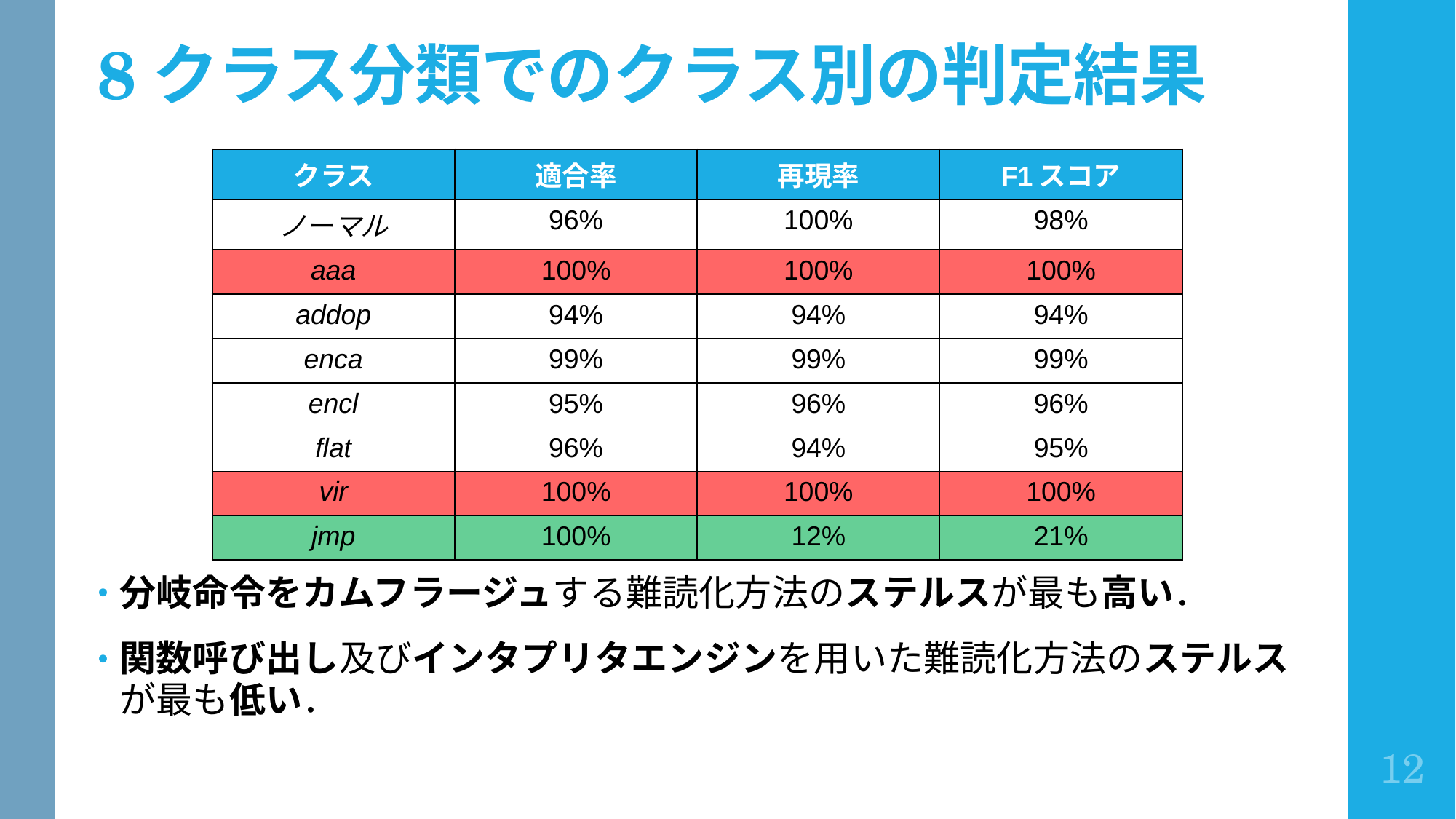

# 8クラス分類でのクラス別の判定結果
| クラス | 適合率 | 再現率 | F1スコア |
| --- | --- | --- | --- |
| ノーマル | 96% | 100% | 98% |
| aaa | 100% | 100% | 100% |
| addop | 94% | 94% | 94% |
| enca | 99% | 99% | 99% |
| encl | 95% | 96% | 96% |
| flat | 96% | 94% | 95% |
| vir | 100% | 100% | 100% |
| jmp | 100% | 12% | 21% |
分岐命令をカムフラージュする難読化方法のステルスが最も高い．
関数呼び出し及びインタプリタエンジンを用いた難読化方法のステルスが最も低い．
12